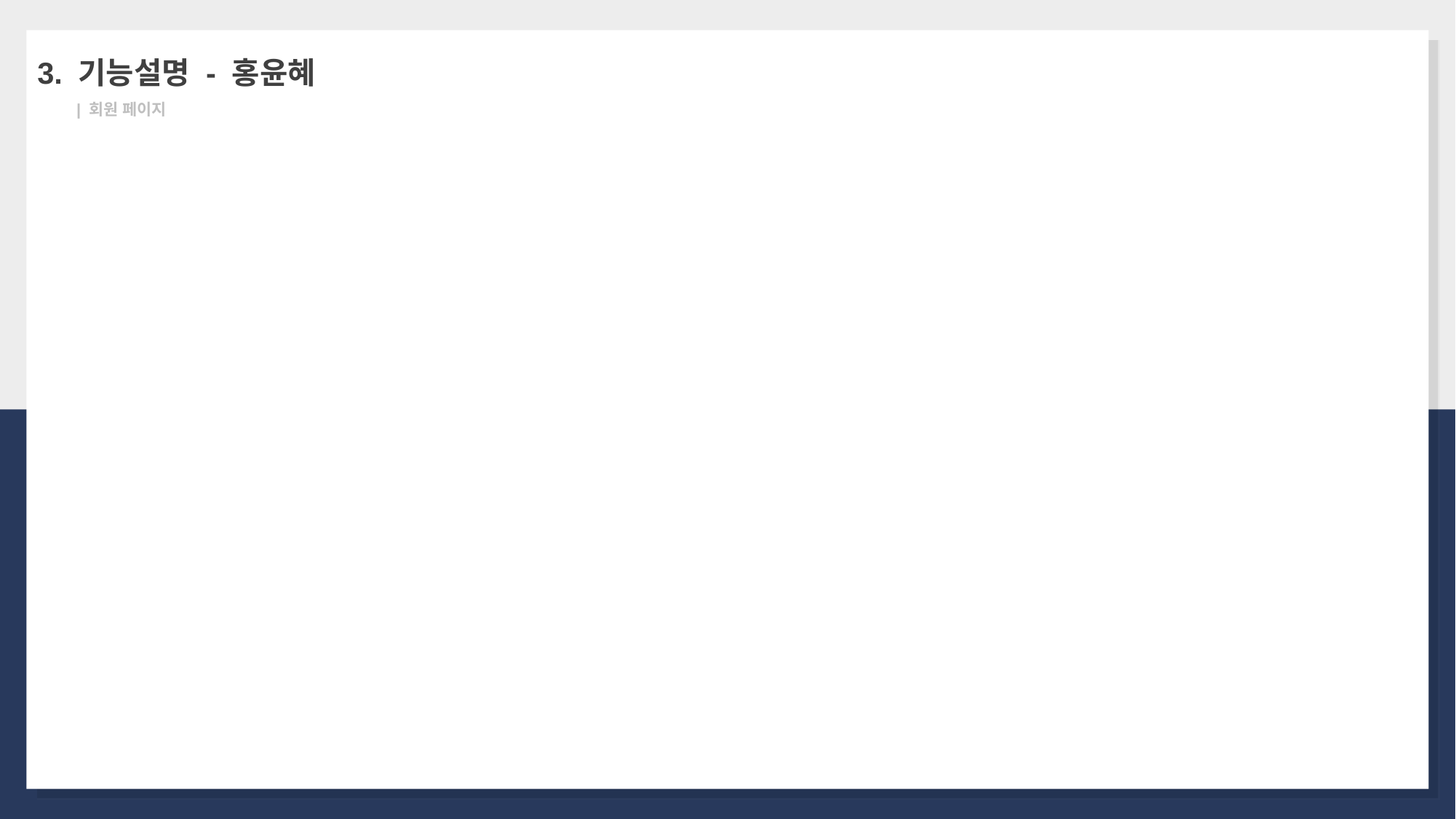

3. 기능설명 - 홍윤혜
              | 회원 페이지